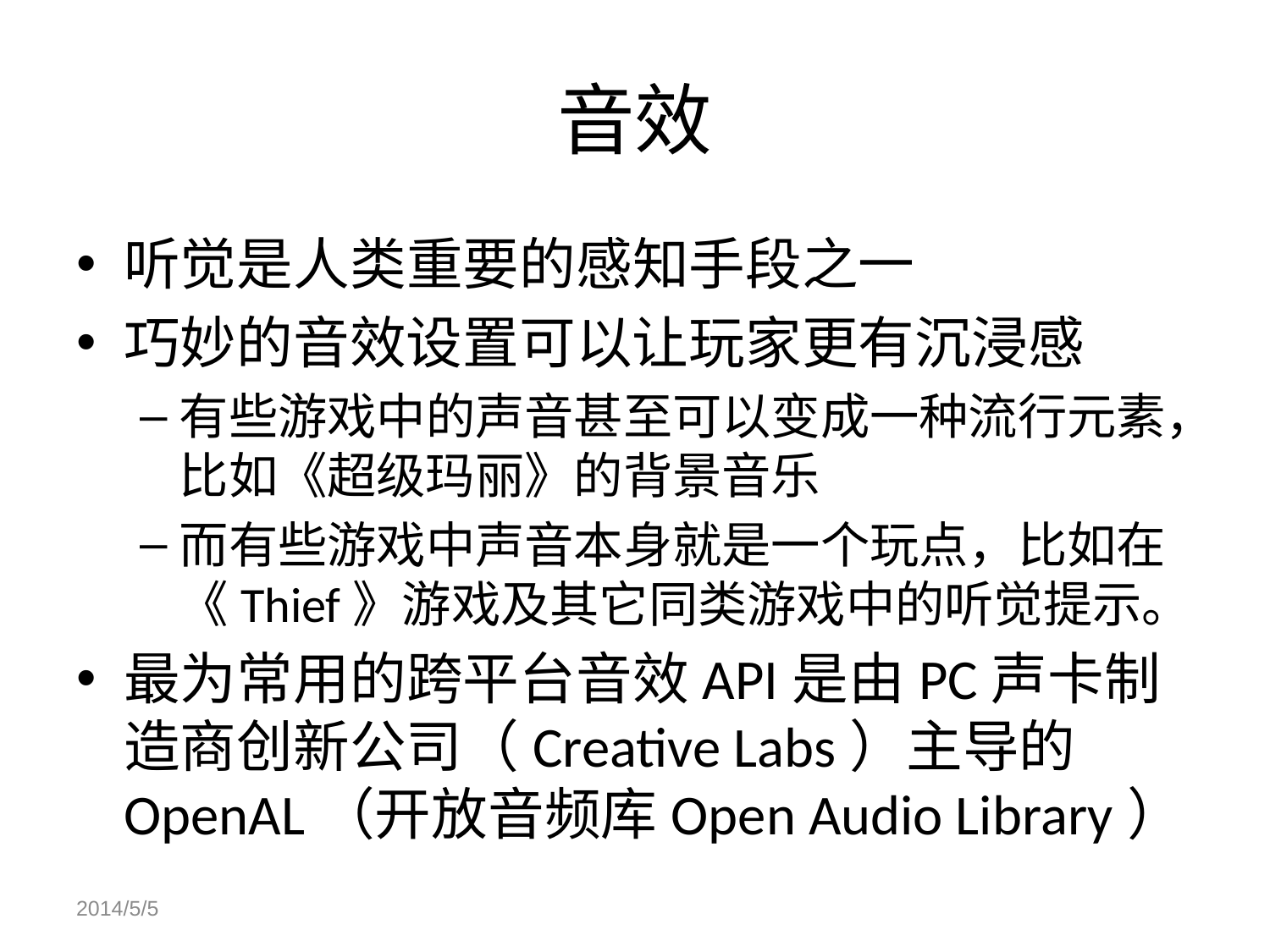

# 音效
听觉是人类重要的感知手段之一
巧妙的音效设置可以让玩家更有沉浸感
有些游戏中的声音甚至可以变成一种流行元素，比如《超级玛丽》的背景音乐
而有些游戏中声音本身就是一个玩点，比如在《Thief》游戏及其它同类游戏中的听觉提示。
最为常用的跨平台音效API是由PC声卡制造商创新公司（Creative Labs）主导的OpenAL（开放音频库Open Audio Library）
2014/5/5